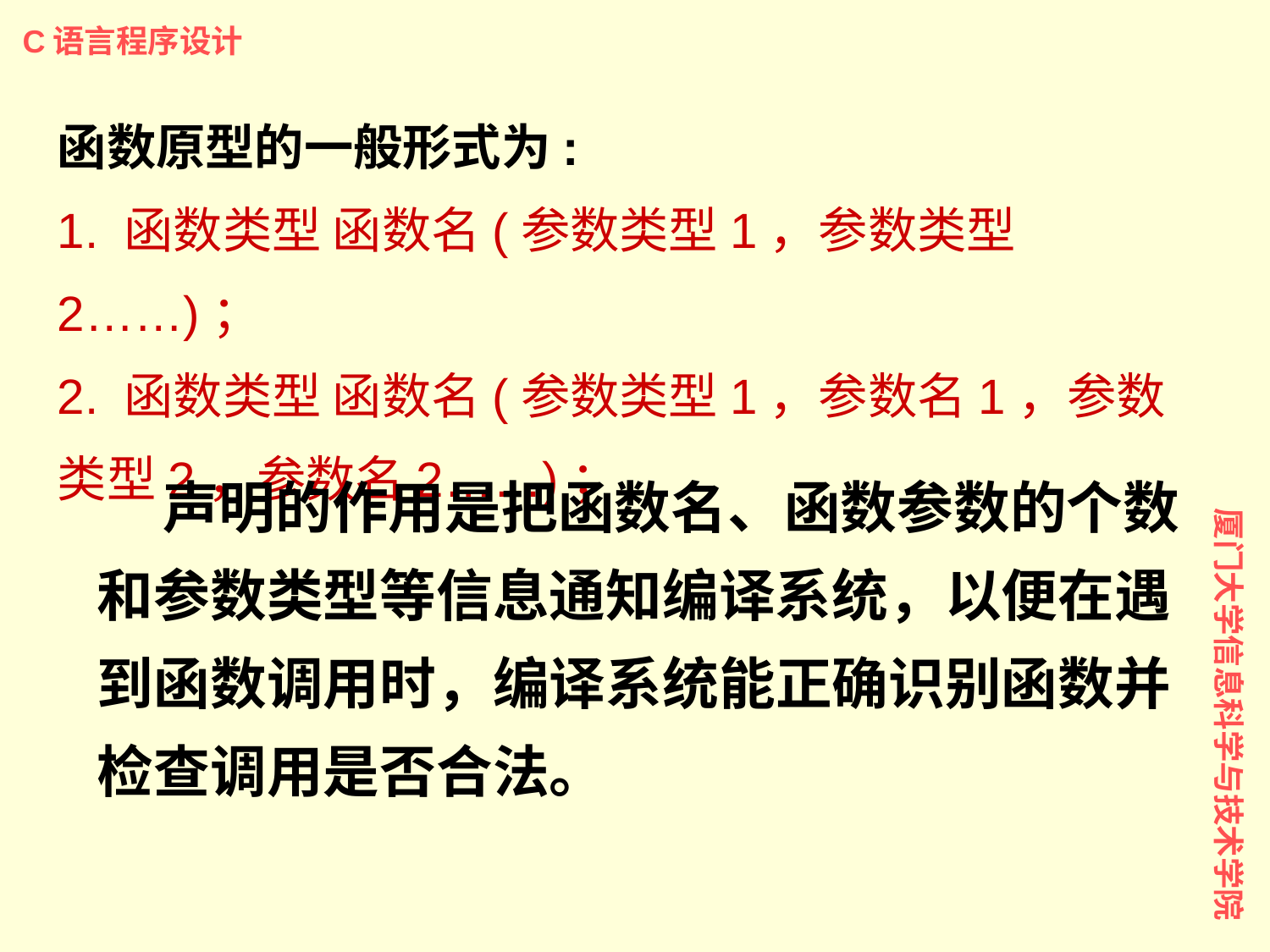

函数原型的一般形式为:
1. 函数类型 函数名(参数类型1，参数类型2……)；
2. 函数类型 函数名(参数类型1，参数名1，参数类型2，参数名2……)；
    声明的作用是把函数名、函数参数的个数和参数类型等信息通知编译系统，以便在遇到函数调用时，编译系统能正确识别函数并检查调用是否合法。